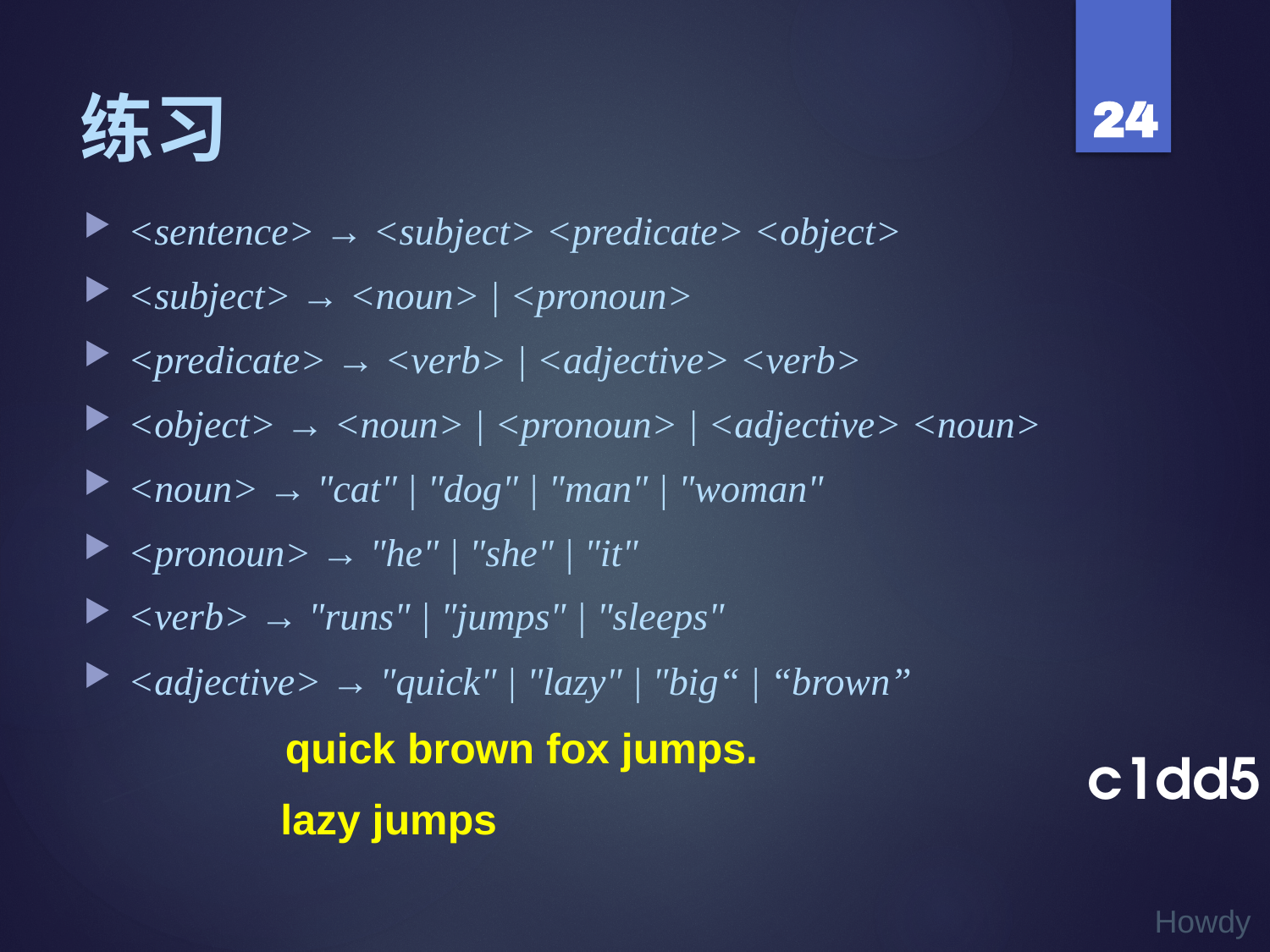

# 练习
<sentence> → <subject> <predicate> <object>
<subject> → <noun> | <pronoun>
<predicate> → <verb> | <adjective> <verb>
<object> → <noun> | <pronoun> | <adjective> <noun>
<noun> → "cat" | "dog" | "man" | "woman"
<pronoun> → "he" | "she" | "it"
<verb> → "runs" | "jumps" | "sleeps"
<adjective> → "quick" | "lazy" | "big“ | “brown”

quick brown fox jumps.
c1dd5
lazy jumps